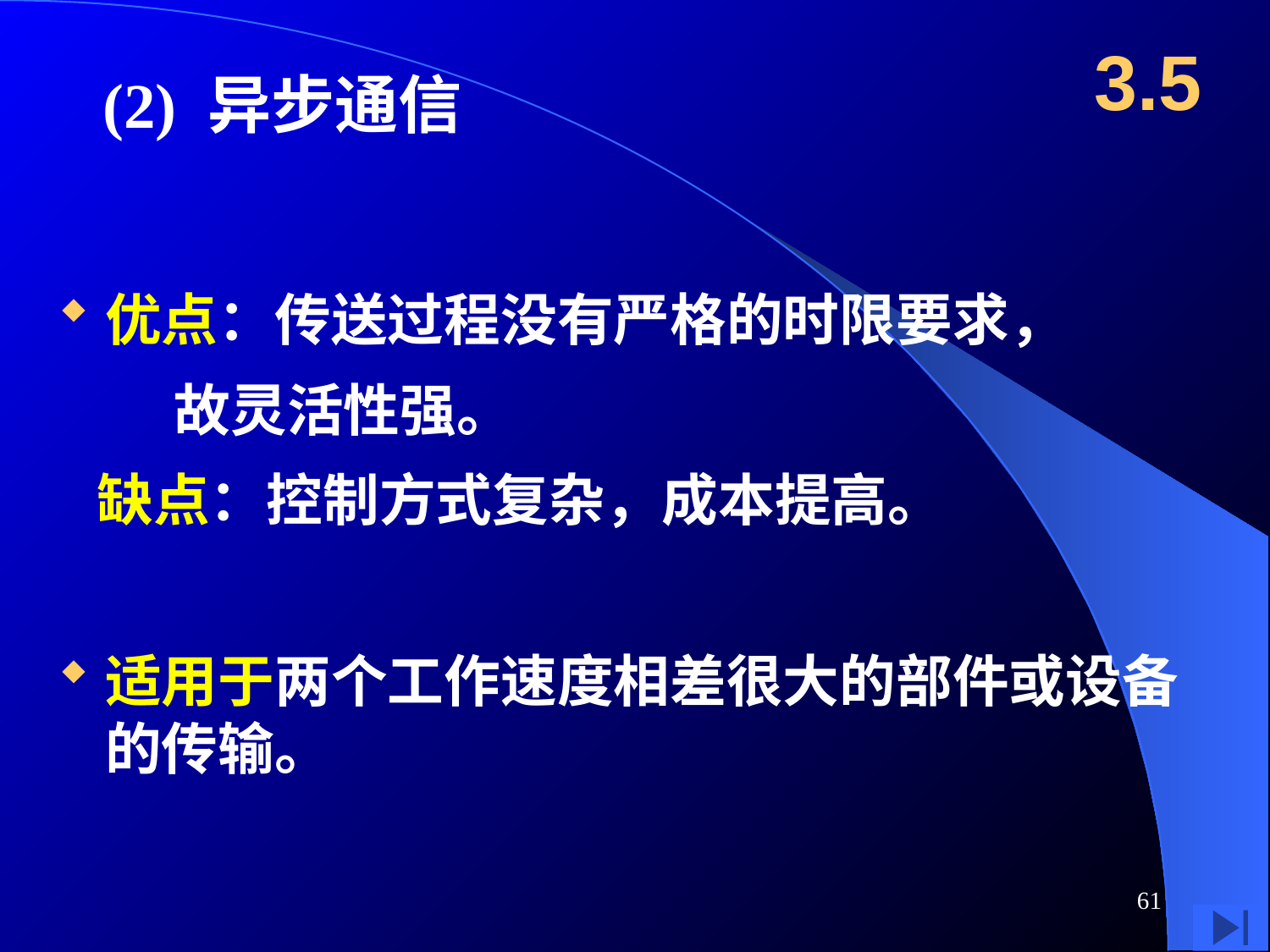

3.5
(2) 异步通信

优点：传送过程没有严格的时限要求，
        故灵活性强。
  缺点：控制方式复杂，成本提高。

适用于两个工作速度相差很大的部件或设备的传输。
61